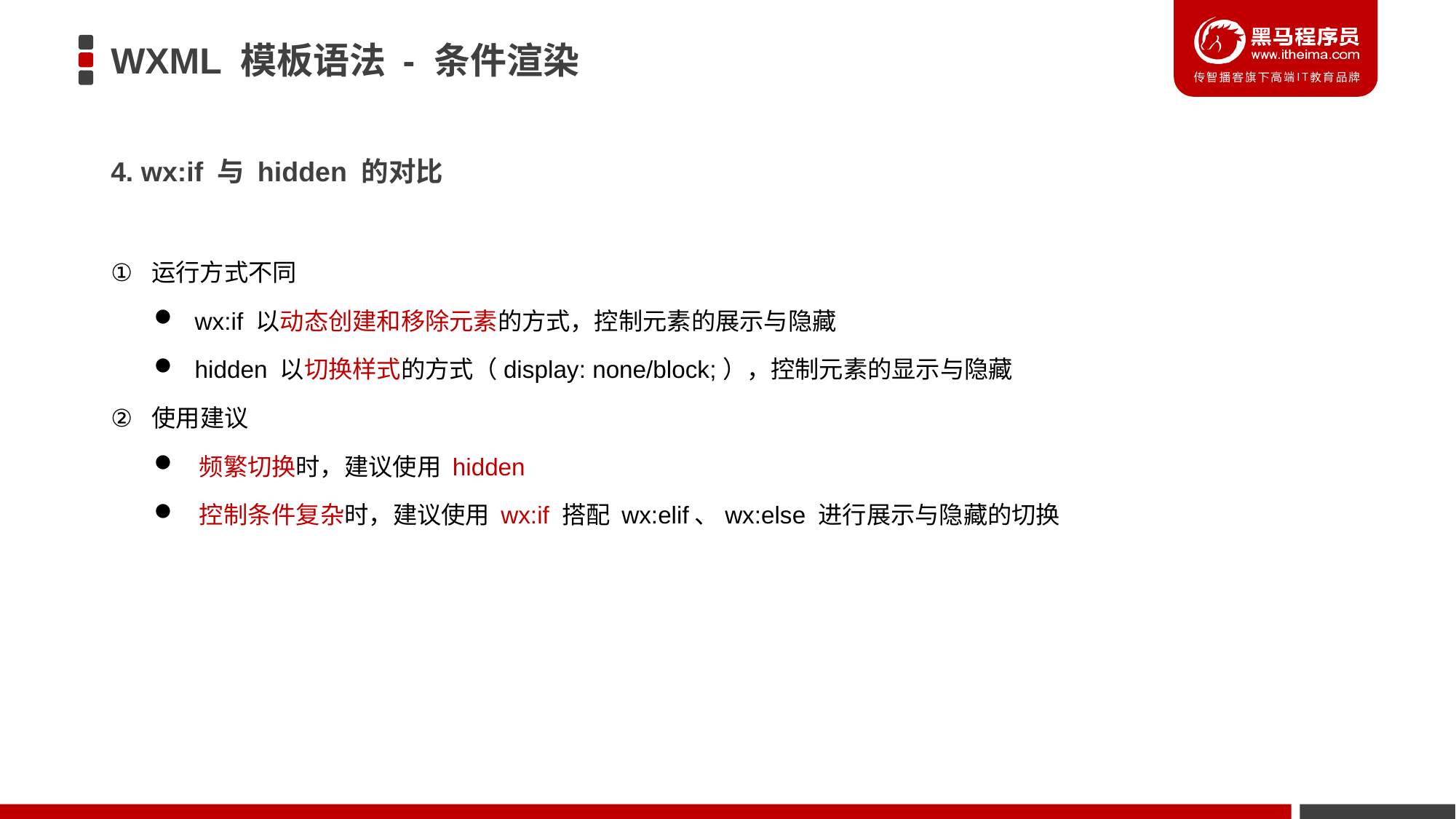

# WXML 模板语法 - 条件渲染
4. wx:if 与 hidden 的对比
运行方式不同
 wx:if 以动态创建和移除元素的方式，控制元素的展示与隐藏
 hidden 以切换样式的方式（display: none/block;），控制元素的显示与隐藏
使用建议
 频繁切换时，建议使用 hidden
 控制条件复杂时，建议使用 wx:if 搭配 wx:elif、wx:else 进行展示与隐藏的切换